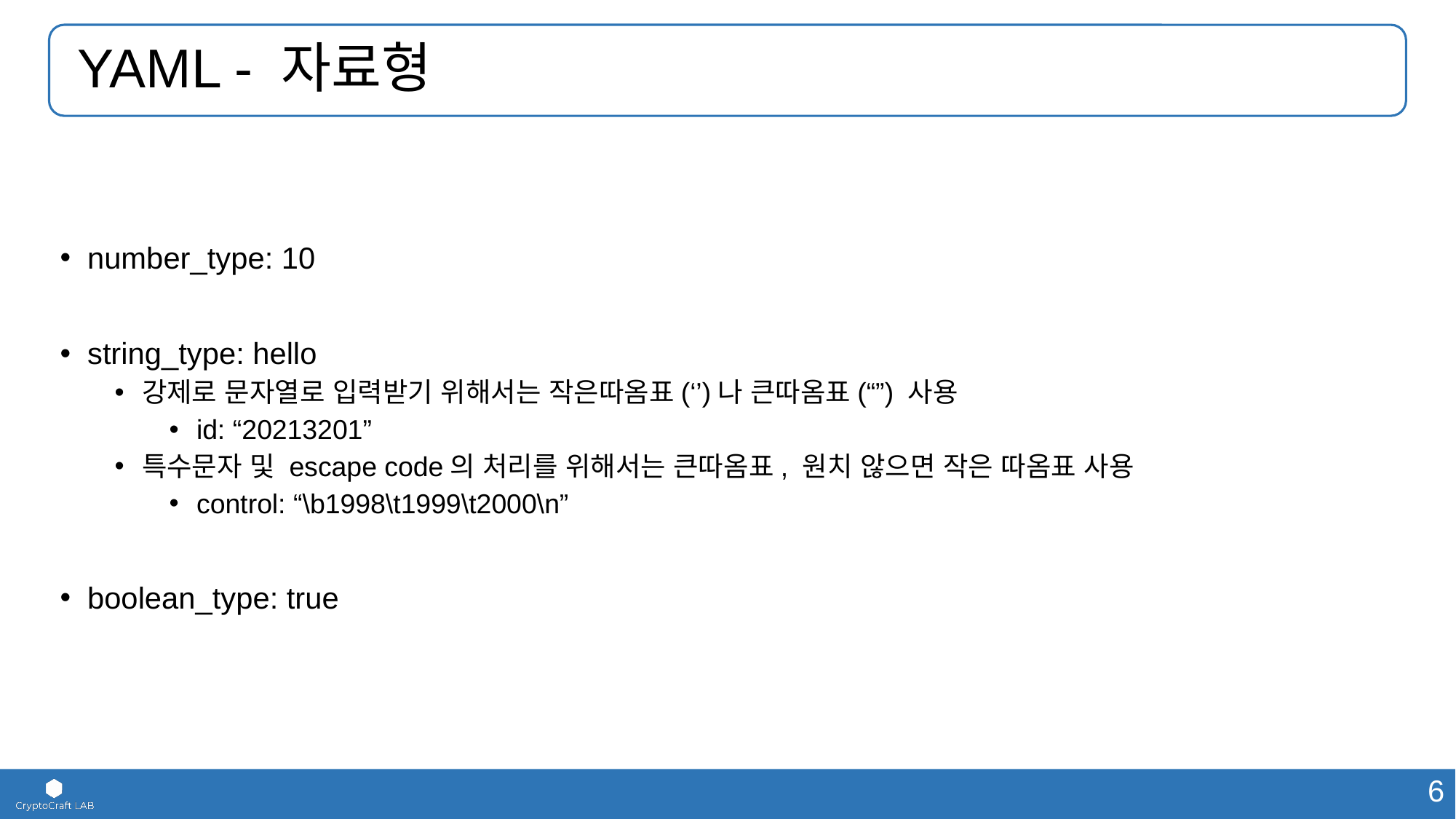

# YAML - 자료형

number_type: 10

string_type: hello
강제로 문자열로 입력받기 위해서는 작은따옴표(‘’)나 큰따옴표(“”) 사용
id: “20213201”
특수문자 및 escape code의 처리를 위해서는 큰따옴표, 원치 않으면 작은 따옴표 사용
control: “\b1998\t1999\t2000\n”

boolean_type: true